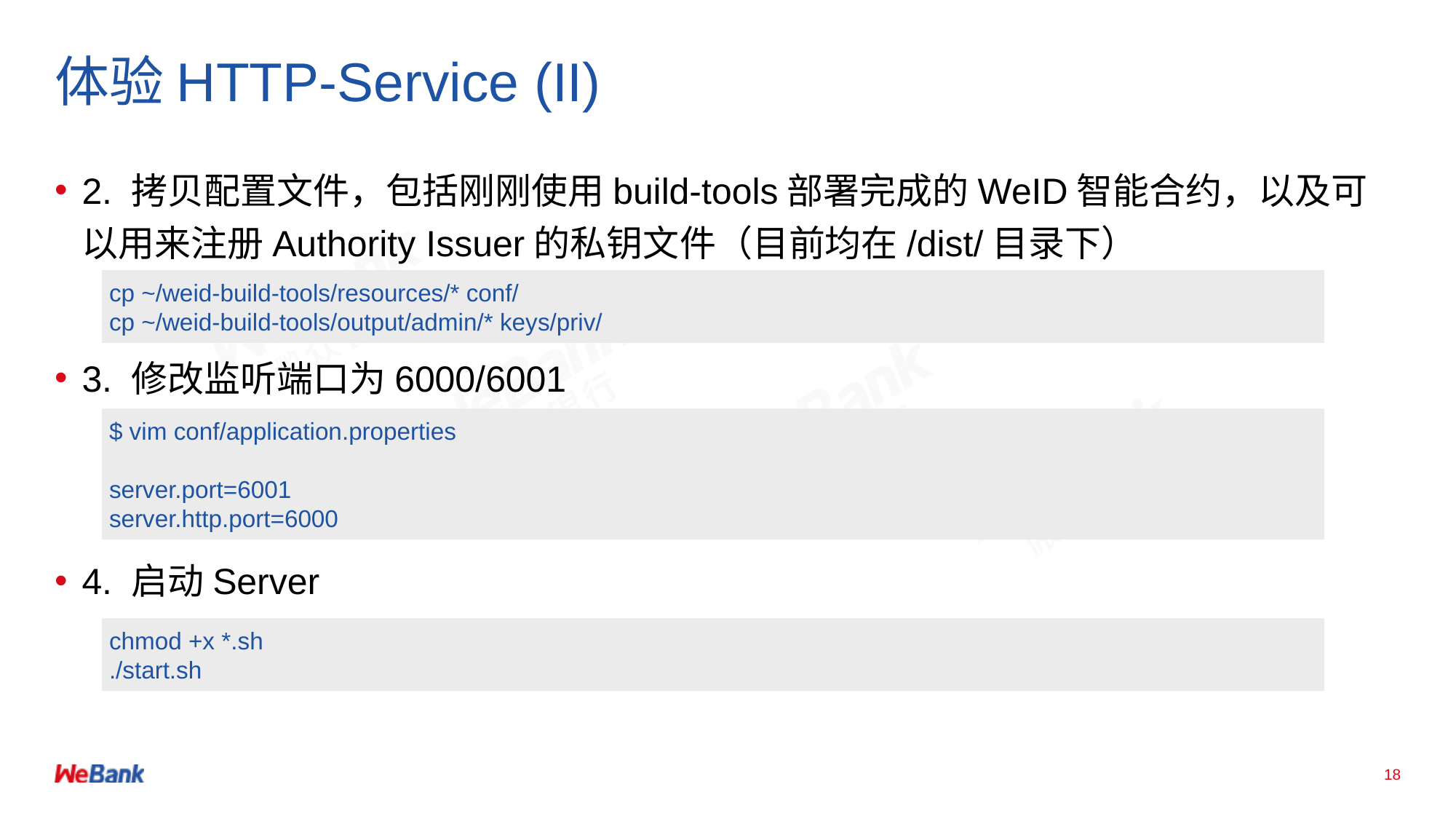

# 体验HTTP-Service (II)
2. 拷贝配置文件，包括刚刚使用build-tools部署完成的WeID智能合约，以及可以用来注册Authority Issuer的私钥文件（目前均在/dist/目录下）

3. 修改监听端口为6000/6001

4. 启动Server
cp ~/weid-build-tools/resources/* conf/
cp ~/weid-build-tools/output/admin/* keys/priv/
$ vim conf/application.properties

server.port=6001
server.http.port=6000
chmod +x *.sh
./start.sh
18